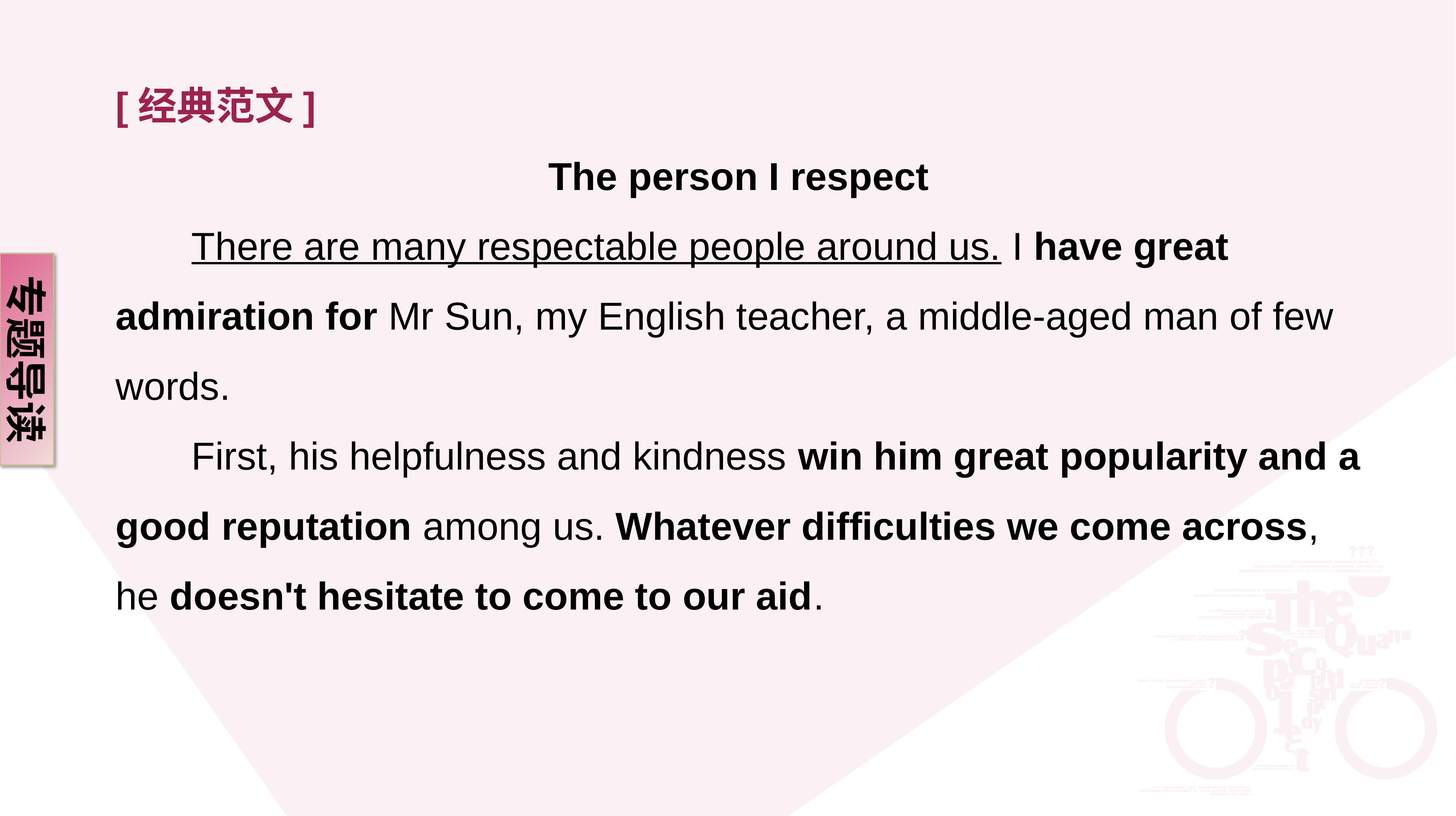

[经典范文]
The person I respect
       There are many respectable people around us. I have great admiration for Mr Sun, my English teacher, a middle-aged man of few words.
       First, his helpfulness and kindness win him great popularity and a good reputation among us. Whatever difficulties we come across, he doesn't hesitate to come to our aid.
专题导读